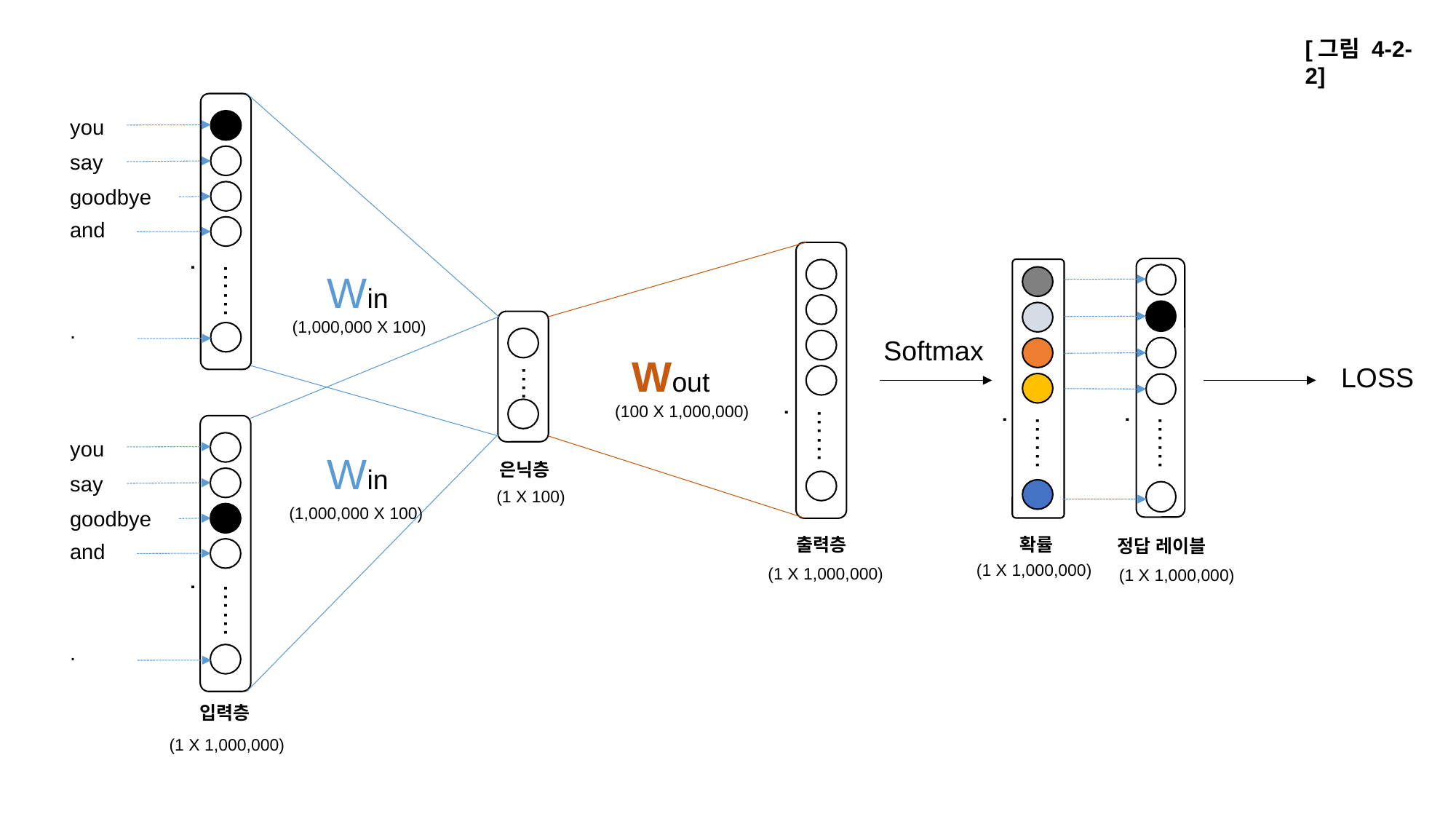

[그림 4-2-2]

you
say
goodbye
and

Win

.
Wout

you
Win
은닉층
say
goodbye
출력층
and
.
입력층

…….
(1,000,000 X 100)
Softmax
LOSS
….
(100 X 1,000,000)
…….
…….
…….
(1 X 100)
(1,000,000 X 100)
확률
정답 레이블
(1 X 1,000,000)
(1 X 1,000,000)
(1 X 1,000,000)
…….
(1 X 1,000,000)